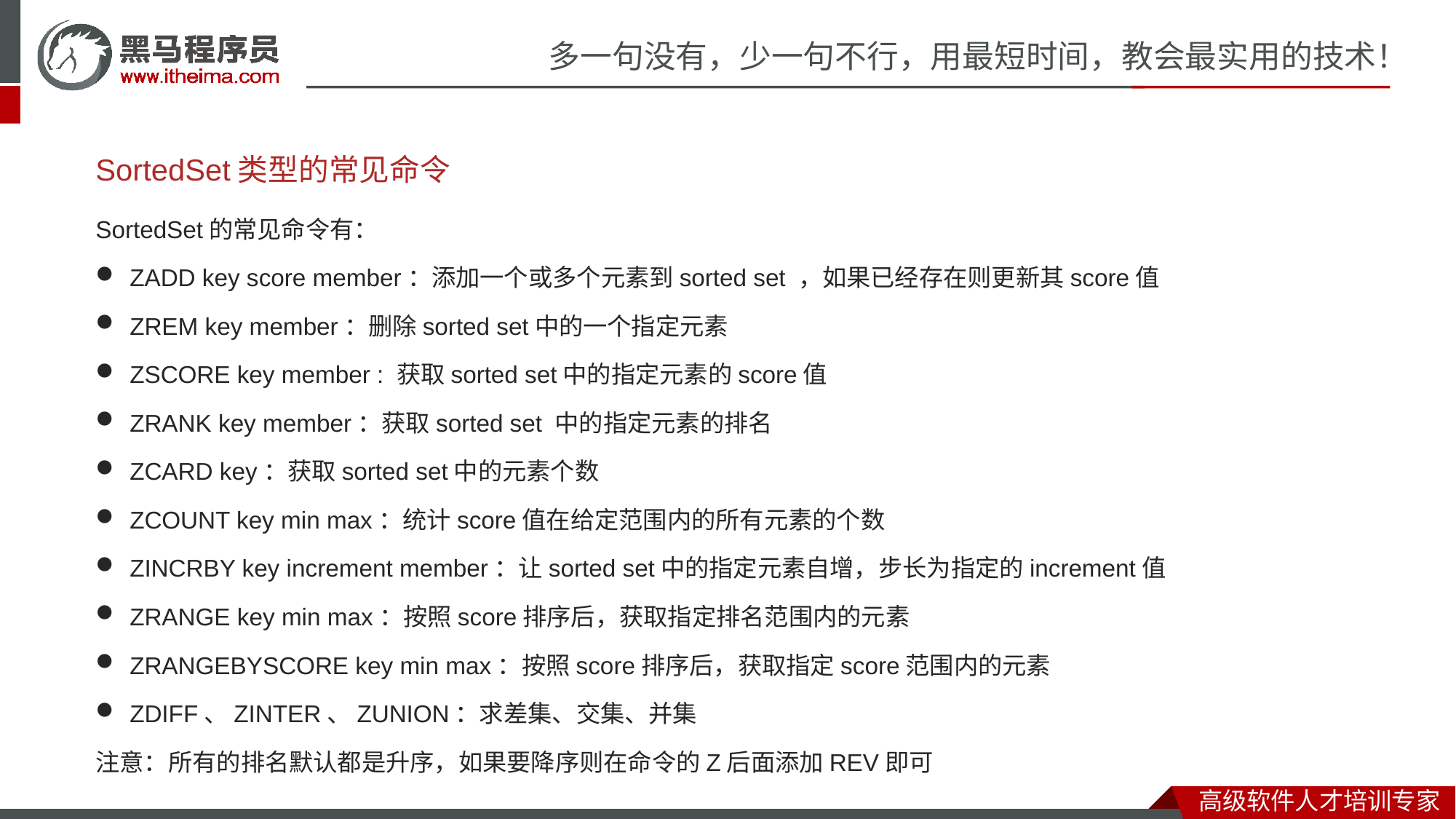

# SortedSet类型的常见命令
SortedSet的常见命令有：
ZADD key score member：添加一个或多个元素到sorted set ，如果已经存在则更新其score值
ZREM key member：删除sorted set中的一个指定元素
ZSCORE key member : 获取sorted set中的指定元素的score值
ZRANK key member：获取sorted set 中的指定元素的排名
ZCARD key：获取sorted set中的元素个数
ZCOUNT key min max：统计score值在给定范围内的所有元素的个数
ZINCRBY key increment member：让sorted set中的指定元素自增，步长为指定的increment值
ZRANGE key min max：按照score排序后，获取指定排名范围内的元素
ZRANGEBYSCORE key min max：按照score排序后，获取指定score范围内的元素
ZDIFF、ZINTER、ZUNION：求差集、交集、并集
注意：所有的排名默认都是升序，如果要降序则在命令的Z后面添加REV即可